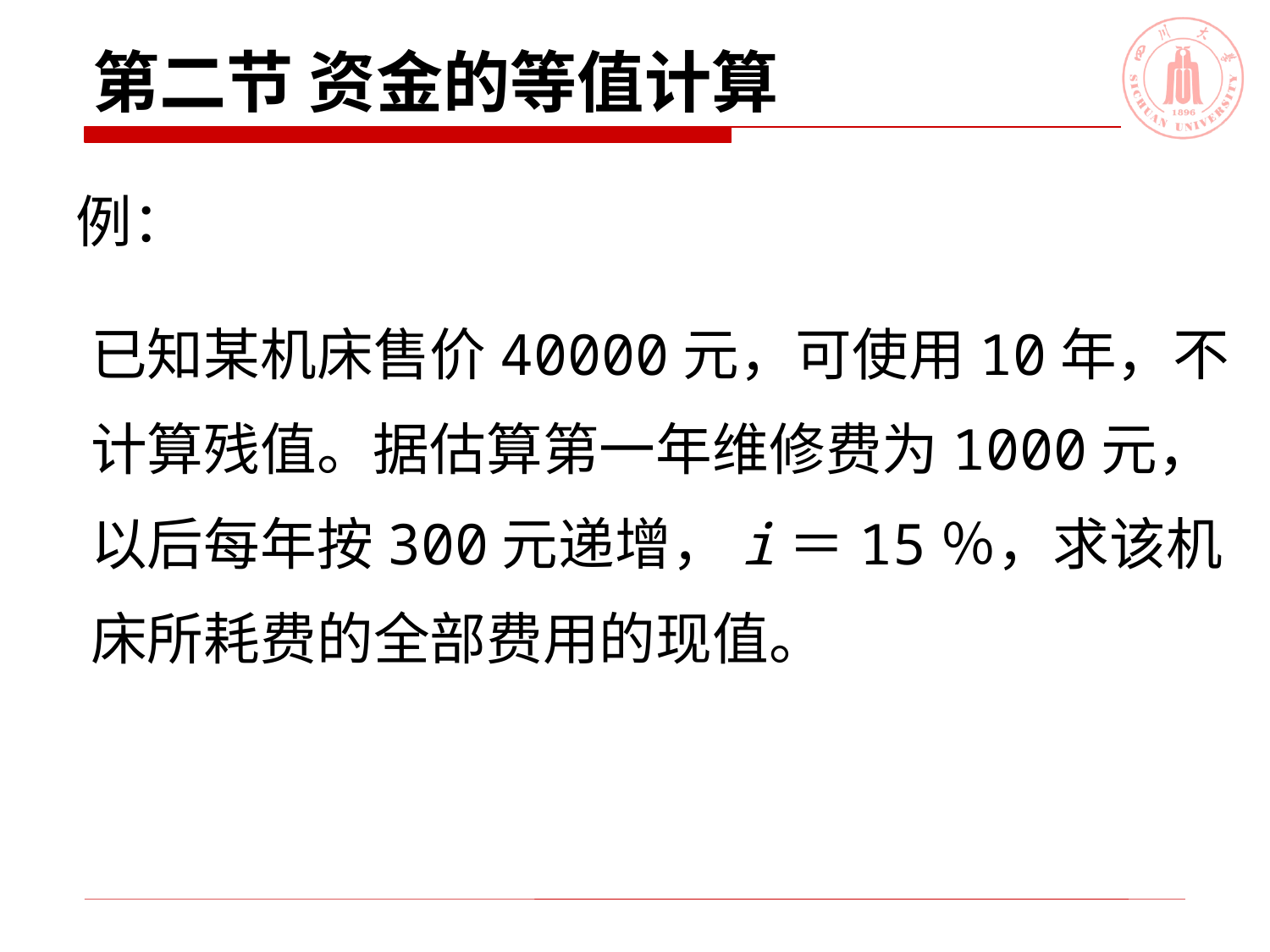

# 第二节 资金的等值计算
例：
已知某机床售价40000元，可使用10年，不计算残值。据估算第一年维修费为1000元，以后每年按300元递增，i＝15％，求该机床所耗费的全部费用的现值。